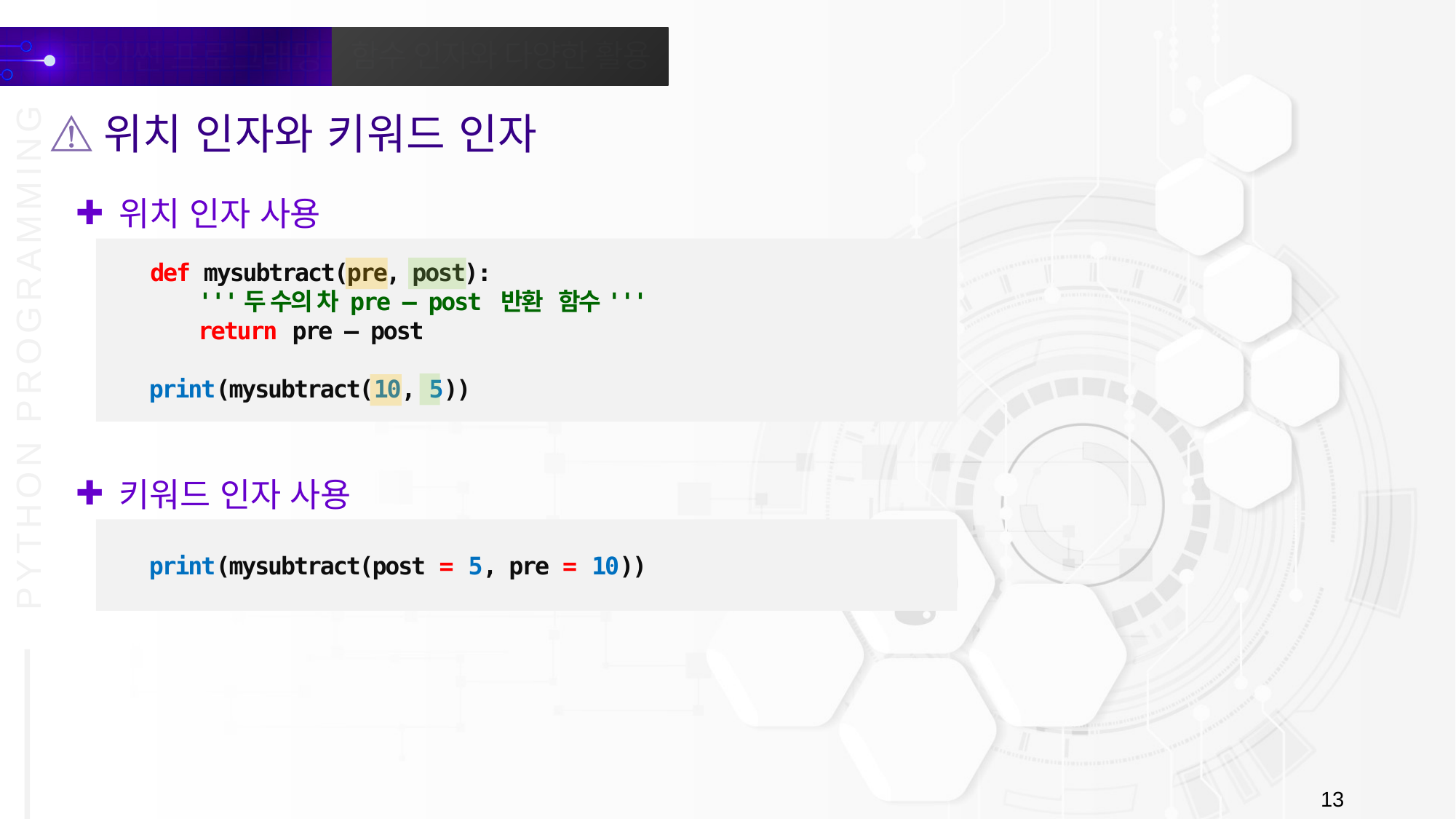

위치 인자와 키워드 인자
위치 인자 사용
def mysubtract(pre, post):
'''두 수의 차 pre – post 반환 함수'''
return pre – post

print(mysubtract(10, 5))

키워드 인자 사용
print(mysubtract(post = 5, pre = 10))
13